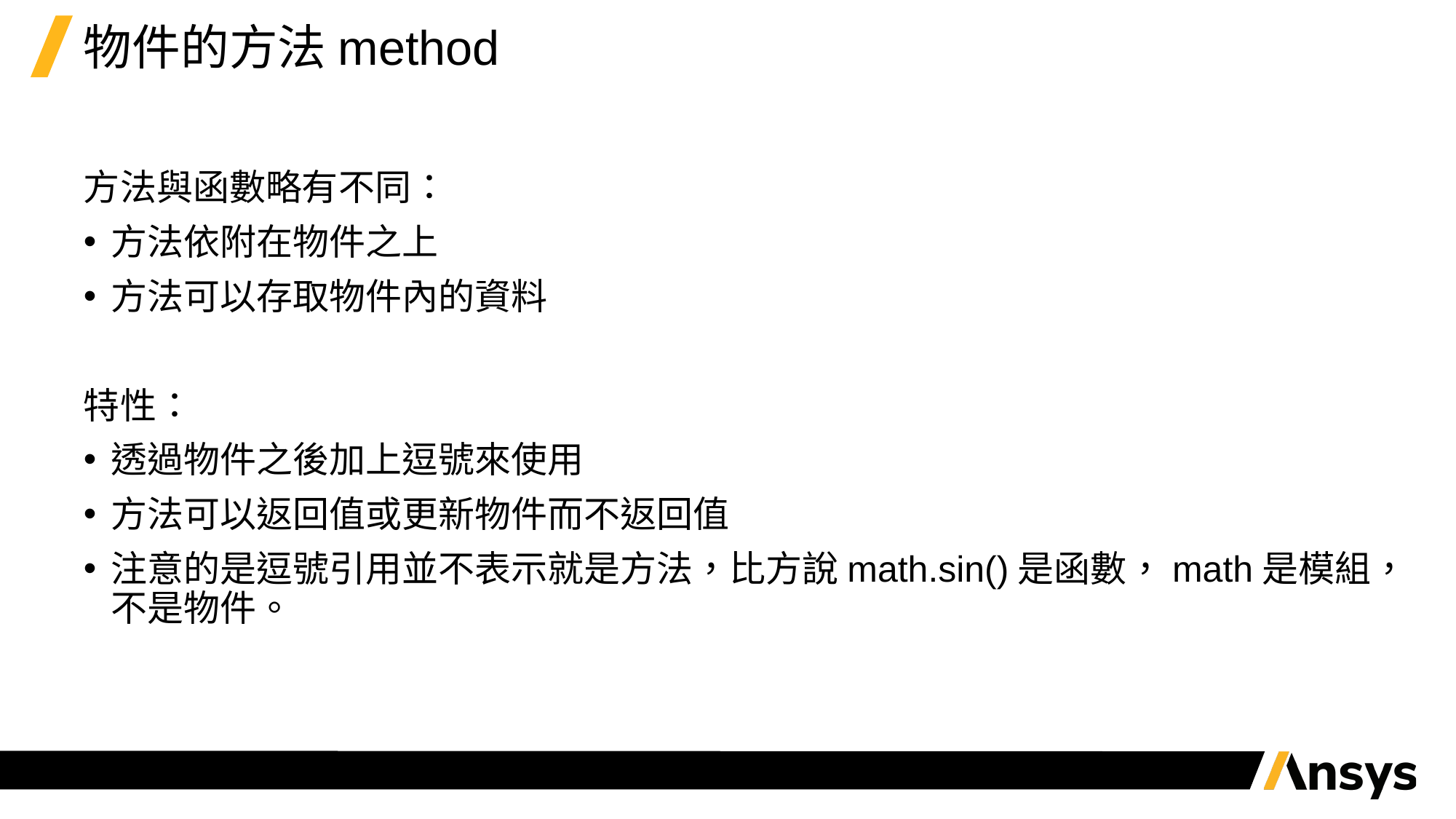

# 物件的方法method
方法與函數略有不同：
方法依附在物件之上
方法可以存取物件內的資料

特性：
透過物件之後加上逗號來使用
方法可以返回值或更新物件而不返回值
注意的是逗號引用並不表示就是方法，比方說math.sin()是函數，math是模組，不是物件。